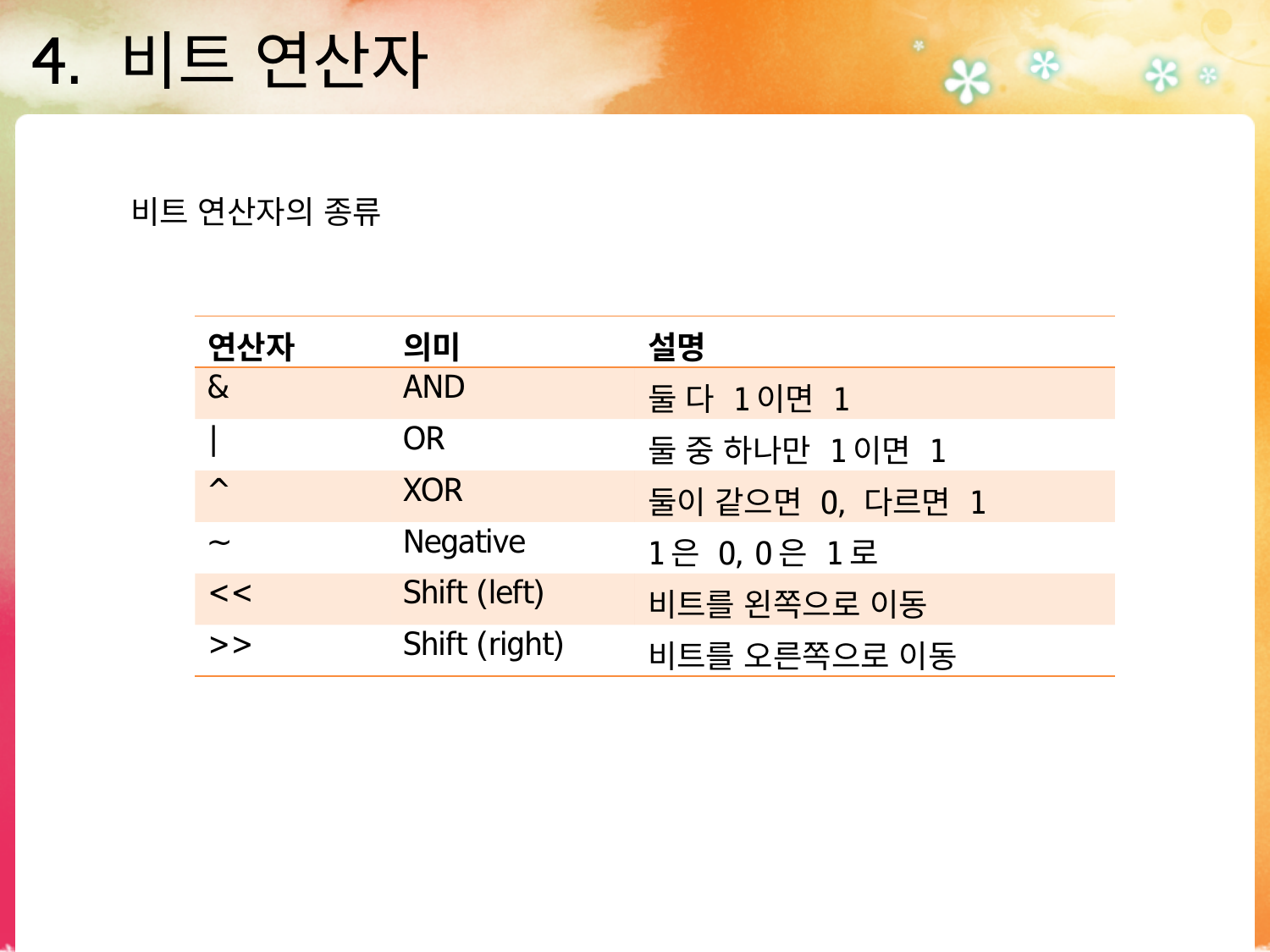

# 4. 비트 연산자
비트 연산자의 종류
| 연산자 | 의미 | 설명 |
| --- | --- | --- |
| & | AND | 둘 다 1이면 1 |
| | | OR | 둘 중 하나만 1이면 1 |
| ^ | XOR | 둘이 같으면 0, 다르면 1 |
| ~ | Negative | 1은 0, 0은 1로 |
| << | Shift (left) | 비트를 왼쪽으로 이동 |
| >> | Shift (right) | 비트를 오른쪽으로 이동 |